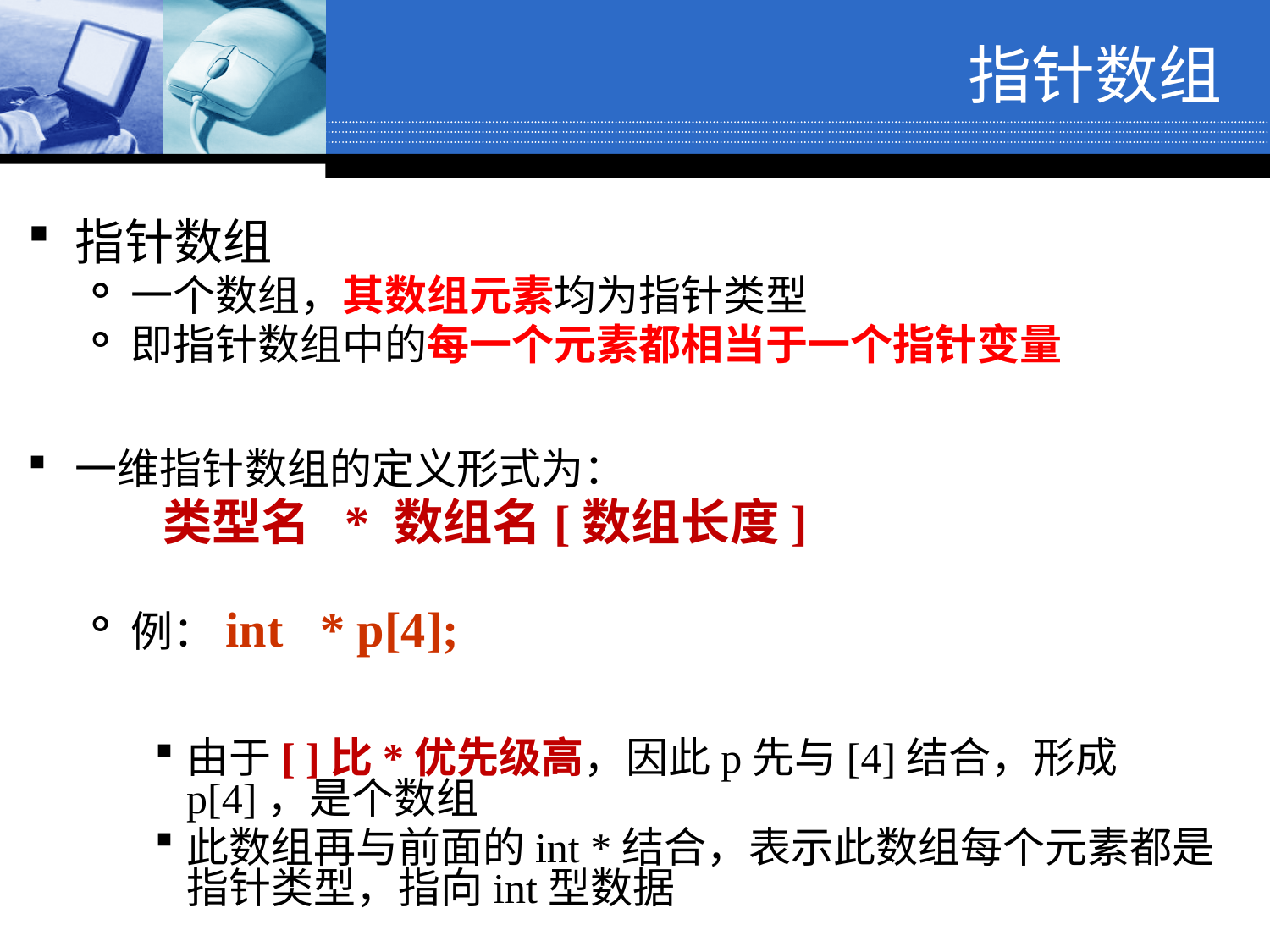

# 指针数组
指针数组
一个数组，其数组元素均为指针类型
即指针数组中的每一个元素都相当于一个指针变量

一维指针数组的定义形式为：
           类型名  * 数组名[数组长度]

例：int   * p[4];

由于[ ]比*优先级高，因此p先与[4]结合，形成p[4]，是个数组
此数组再与前面的int *结合，表示此数组每个元素都是指针类型，指向int型数据